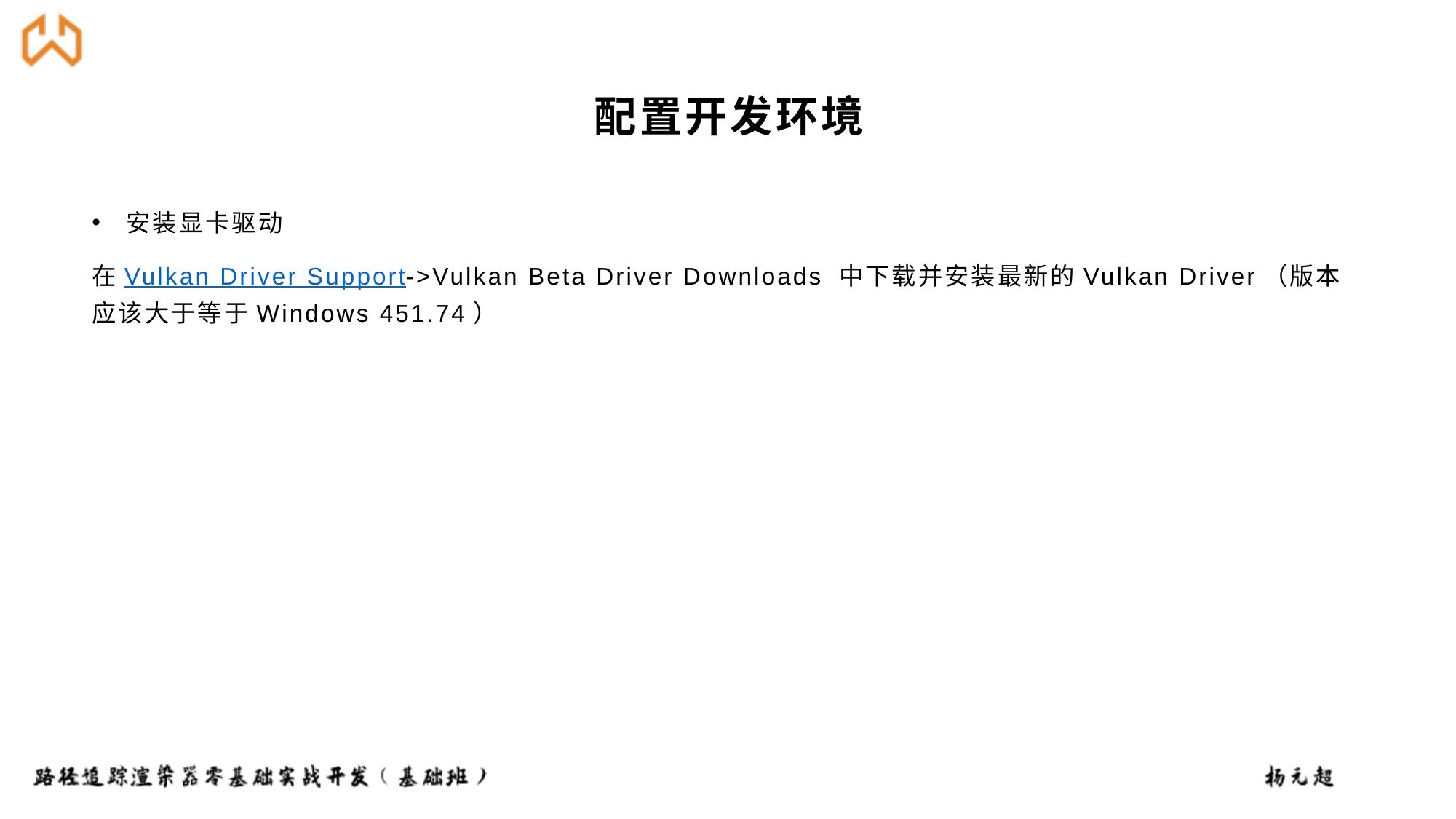

# 配置开发环境
安装显卡驱动
在Vulkan Driver Support->Vulkan Beta Driver Downloads 中下载并安装最新的Vulkan Driver（版本应该大于等于Windows 451.74）